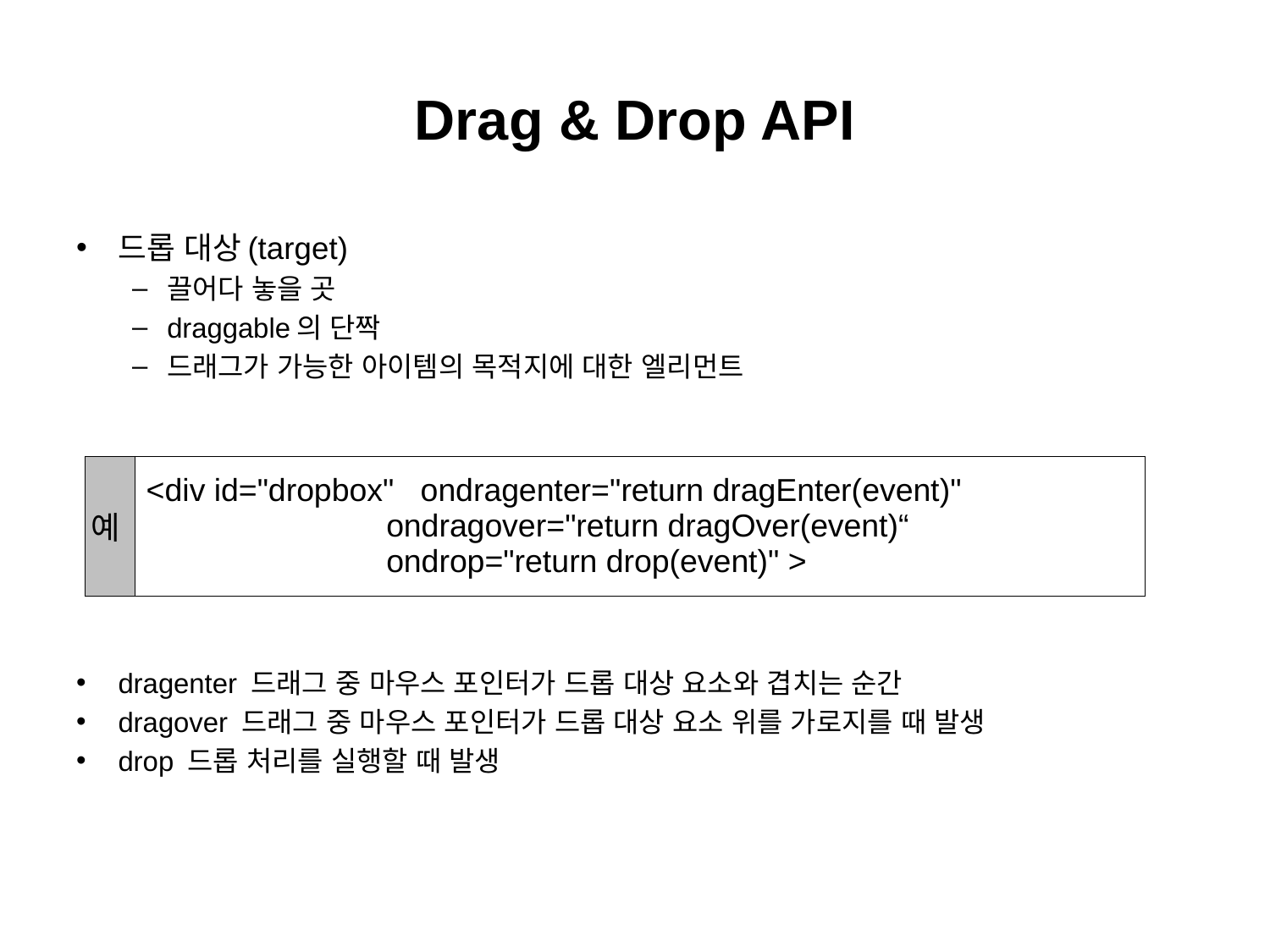

# Drag & Drop API
드롭 대상(target)
끌어다 놓을 곳
draggable의 단짝
드래그가 가능한 아이템의 목적지에 대한 엘리먼트

dragenter 드래그 중 마우스 포인터가 드롭 대상 요소와 겹치는 순간
dragover 드래그 중 마우스 포인터가 드롭 대상 요소 위를 가로지를 때 발생
drop 드롭 처리를 실행할 때 발생
| 예 | <div id="dropbox" ondragenter="return dragEnter(event)" ondragover="return dragOver(event)“ ondrop="return drop(event)" > |
| --- | --- |